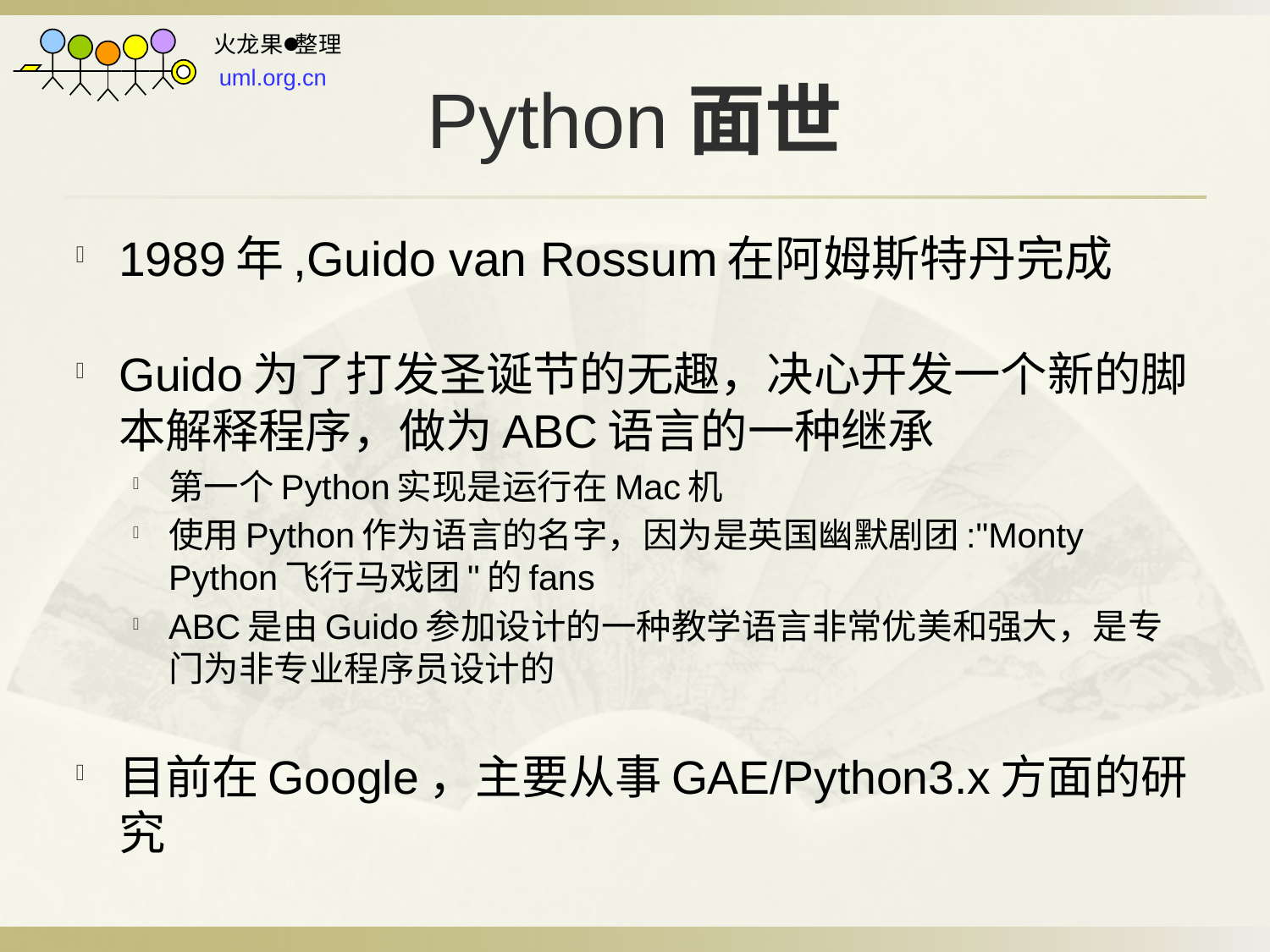

# Python面世
1989年,Guido van Rossum在阿姆斯特丹完成

Guido为了打发圣诞节的无趣，决心开发一个新的脚本解释程序，做为ABC语言的一种继承
第一个Python实现是运行在Mac机
使用Python作为语言的名字，因为是英国幽默剧团:"Monty Python飞行马戏团"的fans
ABC是由Guido参加设计的一种教学语言非常优美和强大，是专门为非专业程序员设计的

目前在Google，主要从事GAE/Python3.x方面的研究